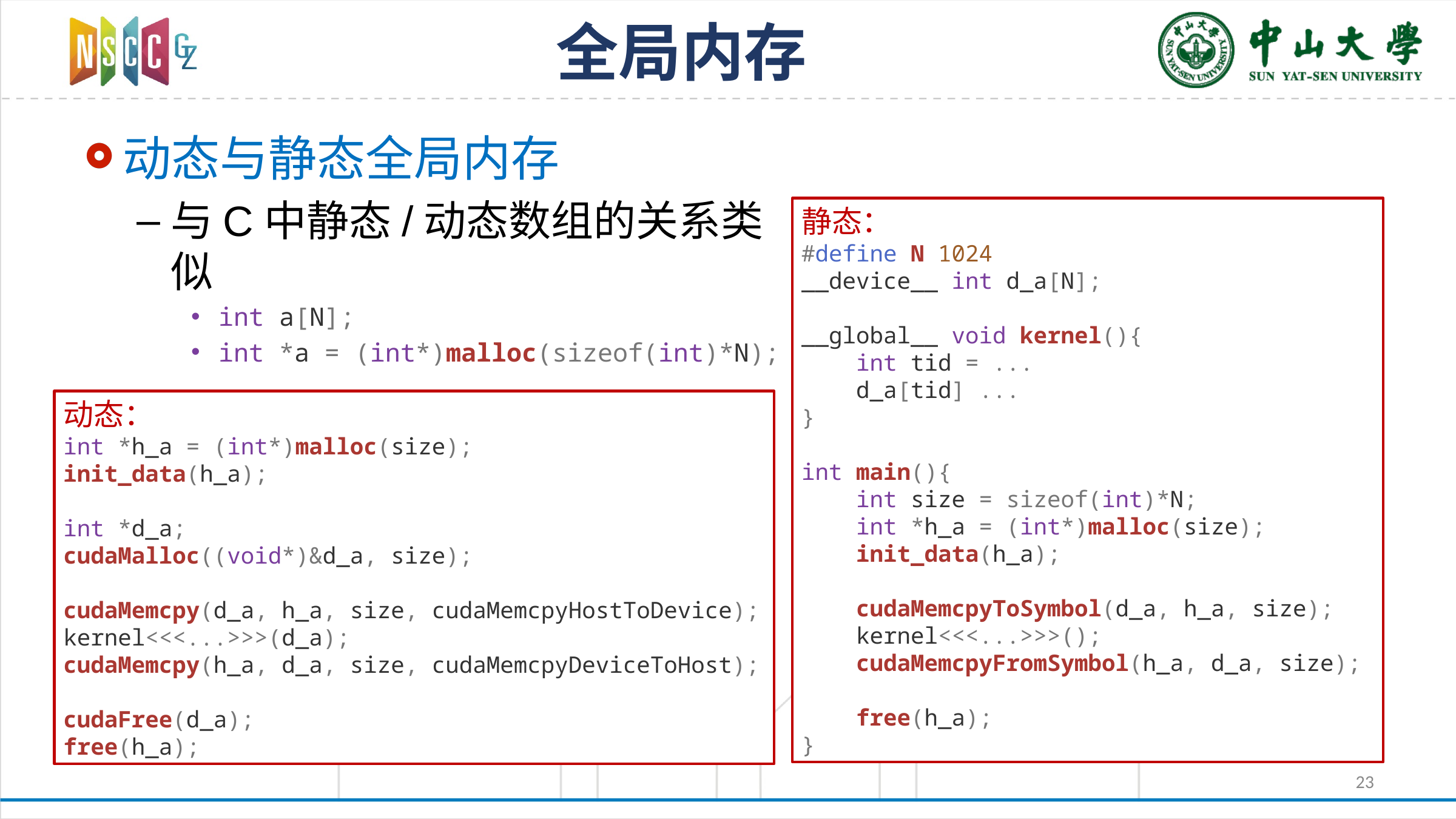

# 全局内存
动态与静态全局内存
与C中静态/动态数组的关系类似
int a[N];
int *a = (int*)malloc(sizeof(int)*N);

静态：
#define N 1024
__device__ int d_a[N];
__global__ void kernel(){
    int tid = ...
    d_a[tid] ...
}
int main(){
    int size = sizeof(int)*N;
    int *h_a = (int*)malloc(size);
    init_data(h_a);

    cudaMemcpyToSymbol(d_a, h_a, size);
    kernel<<<...>>>();
    cudaMemcpyFromSymbol(h_a, d_a, size);

    free(h_a);
}
动态：
int *h_a = (int*)malloc(size);
init_data(h_a);

int *d_a;
cudaMalloc((void*)&d_a, size);

cudaMemcpy(d_a, h_a, size, cudaMemcpyHostToDevice);
kernel<<<...>>>(d_a);
cudaMemcpy(h_a, d_a, size, cudaMemcpyDeviceToHost);

cudaFree(d_a);
free(h_a);
23